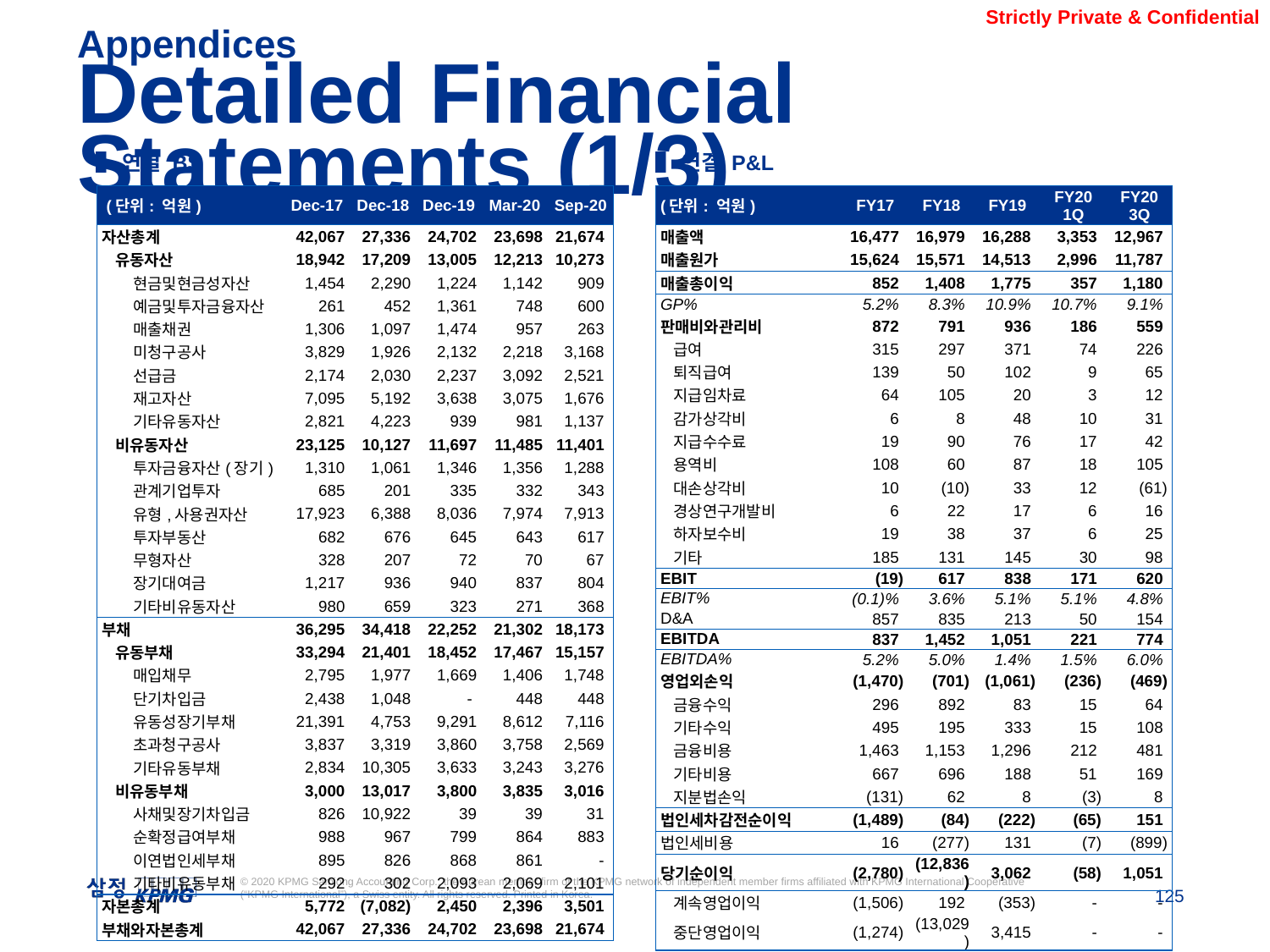

Appendices
Detailed Financial Statements (1/3)
▌연결 BS
▌연결 P&L
| (단위: 억원) | Dec-17 | Dec-18 | Dec-19 | Mar-20 | Sep-20 |
| --- | --- | --- | --- | --- | --- |
| 자산총계 | 42,067 | 27,336 | 24,702 | 23,698 | 21,674 |
| 유동자산 | 18,942 | 17,209 | 13,005 | 12,213 | 10,273 |
| 현금및현금성자산 | 1,454 | 2,290 | 1,224 | 1,142 | 909 |
| 예금및투자금융자산 | 261 | 452 | 1,361 | 748 | 600 |
| 매출채권 | 1,306 | 1,097 | 1,474 | 957 | 263 |
| 미청구공사 | 3,829 | 1,926 | 2,132 | 2,218 | 3,168 |
| 선급금 | 2,174 | 2,030 | 2,237 | 3,092 | 2,521 |
| 재고자산 | 7,095 | 5,192 | 3,638 | 3,075 | 1,676 |
| 기타유동자산 | 2,821 | 4,223 | 939 | 981 | 1,137 |
| 비유동자산 | 23,125 | 10,127 | 11,697 | 11,485 | 11,401 |
| 투자금융자산(장기) | 1,310 | 1,061 | 1,346 | 1,356 | 1,288 |
| 관계기업투자 | 685 | 201 | 335 | 332 | 343 |
| 유형,사용권자산 | 17,923 | 6,388 | 8,036 | 7,974 | 7,913 |
| 투자부동산 | 682 | 676 | 645 | 643 | 617 |
| 무형자산 | 328 | 207 | 72 | 70 | 67 |
| 장기대여금 | 1,217 | 936 | 940 | 837 | 804 |
| 기타비유동자산 | 980 | 659 | 323 | 271 | 368 |
| 부채 | 36,295 | 34,418 | 22,252 | 21,302 | 18,173 |
| 유동부채 | 33,294 | 21,401 | 18,452 | 17,467 | 15,157 |
| 매입채무 | 2,795 | 1,977 | 1,669 | 1,406 | 1,748 |
| 단기차입금 | 2,438 | 1,048 | - | 448 | 448 |
| 유동성장기부채 | 21,391 | 4,753 | 9,291 | 8,612 | 7,116 |
| 초과청구공사 | 3,837 | 3,319 | 3,860 | 3,758 | 2,569 |
| 기타유동부채 | 2,834 | 10,305 | 3,633 | 3,243 | 3,276 |
| 비유동부채 | 3,000 | 13,017 | 3,800 | 3,835 | 3,016 |
| 사채및장기차입금 | 826 | 10,922 | 39 | 39 | 31 |
| 순확정급여부채 | 988 | 967 | 799 | 864 | 883 |
| 이연법인세부채 | 895 | 826 | 868 | 861 | - |
| 기타비유동부채 | 292 | 302 | 2,093 | 2,069 | 2,101 |
| 자본총계 | 5,772 | (7,082) | 2,450 | 2,396 | 3,501 |
| 부채와자본총계 | 42,067 | 27,336 | 24,702 | 23,698 | 21,674 |
| (단위: 억원) | FY17 | FY18 | FY19 | FY20 1Q | FY20 3Q |
| --- | --- | --- | --- | --- | --- |
| 매출액 | 16,477 | 16,979 | 16,288 | 3,353 | 12,967 |
| 매출원가 | 15,624 | 15,571 | 14,513 | 2,996 | 11,787 |
| 매출총이익 | 852 | 1,408 | 1,775 | 357 | 1,180 |
| GP% | 5.2% | 8.3% | 10.9% | 10.7% | 9.1% |
| 판매비와관리비 | 872 | 791 | 936 | 186 | 559 |
| 급여 | 315 | 297 | 371 | 74 | 226 |
| 퇴직급여 | 139 | 50 | 102 | 9 | 65 |
| 지급임차료 | 64 | 105 | 20 | 3 | 12 |
| 감가상각비 | 6 | 8 | 48 | 10 | 31 |
| 지급수수료 | 19 | 90 | 76 | 17 | 42 |
| 용역비 | 108 | 60 | 87 | 18 | 105 |
| 대손상각비 | 10 | (10) | 33 | 12 | (61) |
| 경상연구개발비 | 6 | 22 | 17 | 6 | 16 |
| 하자보수비 | 19 | 38 | 37 | 6 | 25 |
| 기타 | 185 | 131 | 145 | 30 | 98 |
| EBIT | (19) | 617 | 838 | 171 | 620 |
| EBIT% | (0.1)% | 3.6% | 5.1% | 5.1% | 4.8% |
| D&A | 857 | 835 | 213 | 50 | 154 |
| EBITDA | 837 | 1,452 | 1,051 | 221 | 774 |
| EBITDA% | 5.2% | 5.0% | 1.4% | 1.5% | 6.0% |
| 영업외손익 | (1,470) | (701) | (1,061) | (236) | (469) |
| 금융수익 | 296 | 892 | 83 | 15 | 64 |
| 기타수익 | 495 | 195 | 333 | 15 | 108 |
| 금융비용 | 1,463 | 1,153 | 1,296 | 212 | 481 |
| 기타비용 | 667 | 696 | 188 | 51 | 169 |
| 지분법손익 | (131) | 62 | 8 | (3) | 8 |
| 법인세차감전순이익 | (1,489) | (84) | (222) | (65) | 151 |
| 법인세비용 | 16 | (277) | 131 | (7) | (899) |
| 당기순이익 | (2,780) | (12,836) | 3,062 | (58) | 1,051 |
| 계속영업이익 | (1,506) | 192 | (353) | - | - |
| 중단영업이익 | (1,274) | (13,029) | 3,415 | - | - |